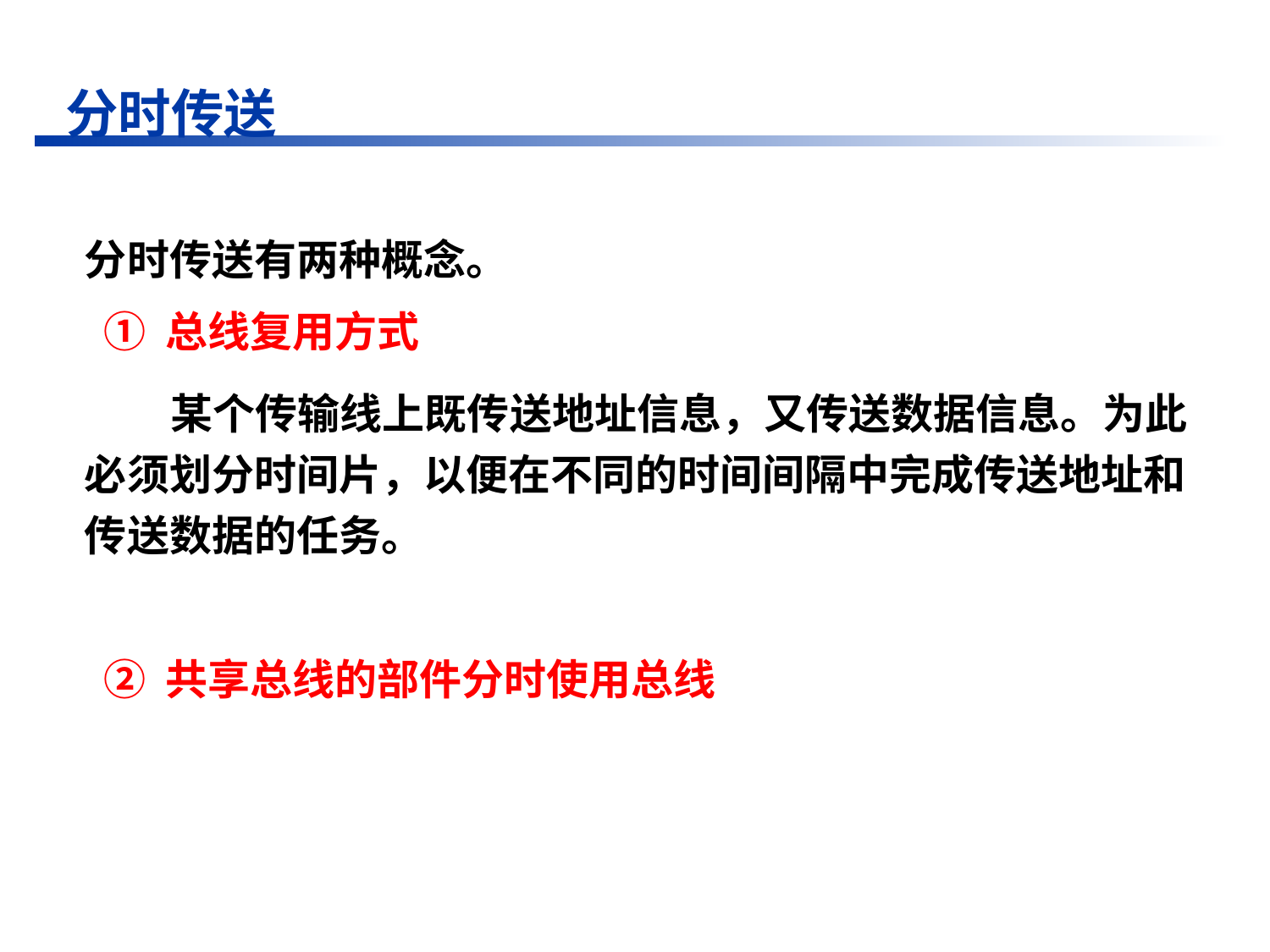

分时传送
分时传送有两种概念。
  ① 总线复用方式
        某个传输线上既传送地址信息，又传送数据信息。为此必须划分时间片，以便在不同的时间间隔中完成传送地址和传送数据的任务。

  ② 共享总线的部件分时使用总线